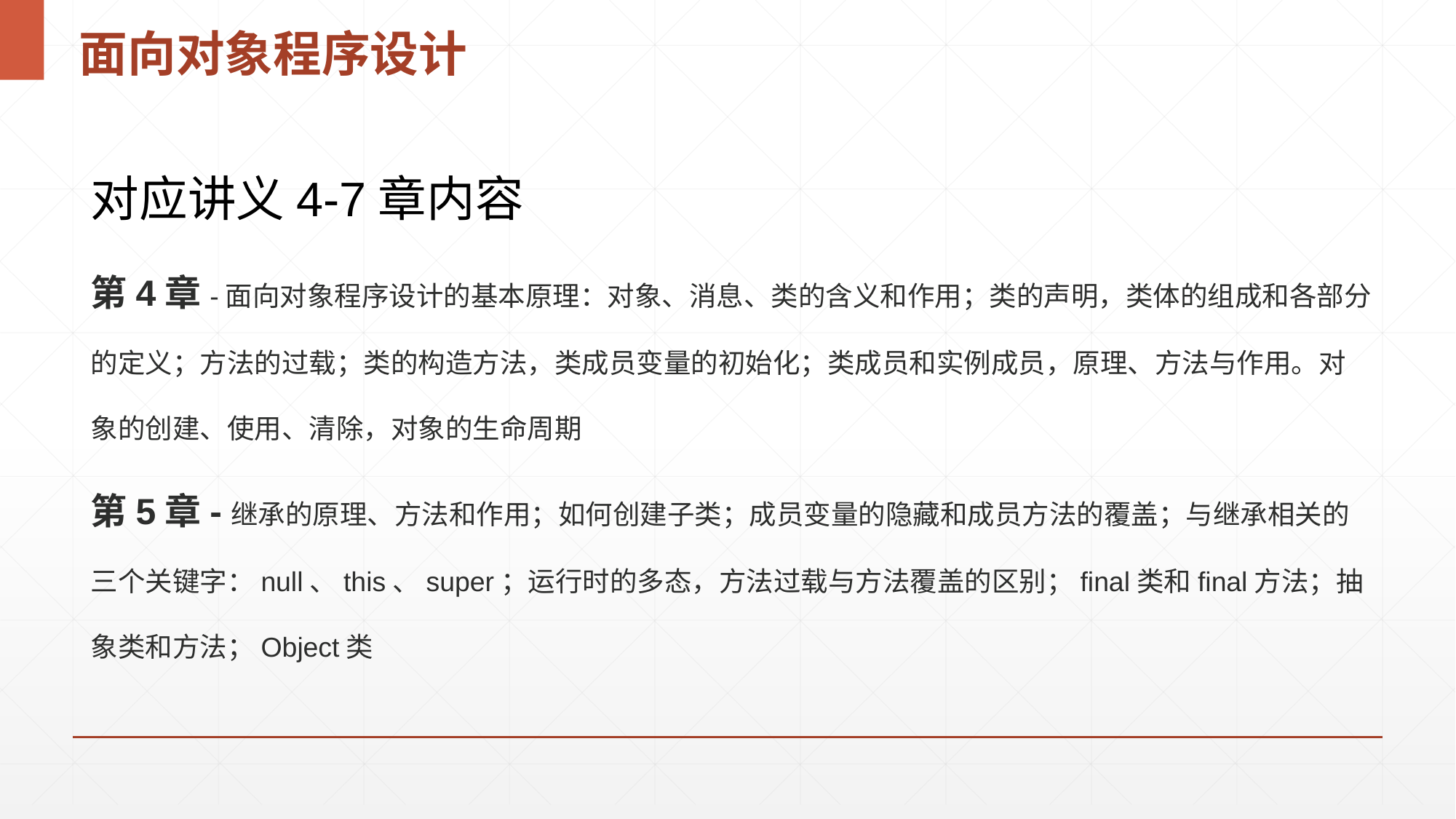

# 面向对象程序设计
对应讲义4-7章内容
第4章-面向对象程序设计的基本原理：对象、消息、类的含义和作用；类的声明，类体的组成和各部分的定义；方法的过载；类的构造方法，类成员变量的初始化；类成员和实例成员，原理、方法与作用。对象的创建、使用、清除，对象的生命周期
第5章-继承的原理、方法和作用；如何创建子类；成员变量的隐藏和成员方法的覆盖；与继承相关的三个关键字：null、this、super；运行时的多态，方法过载与方法覆盖的区别；final类和final方法；抽象类和方法；Object类